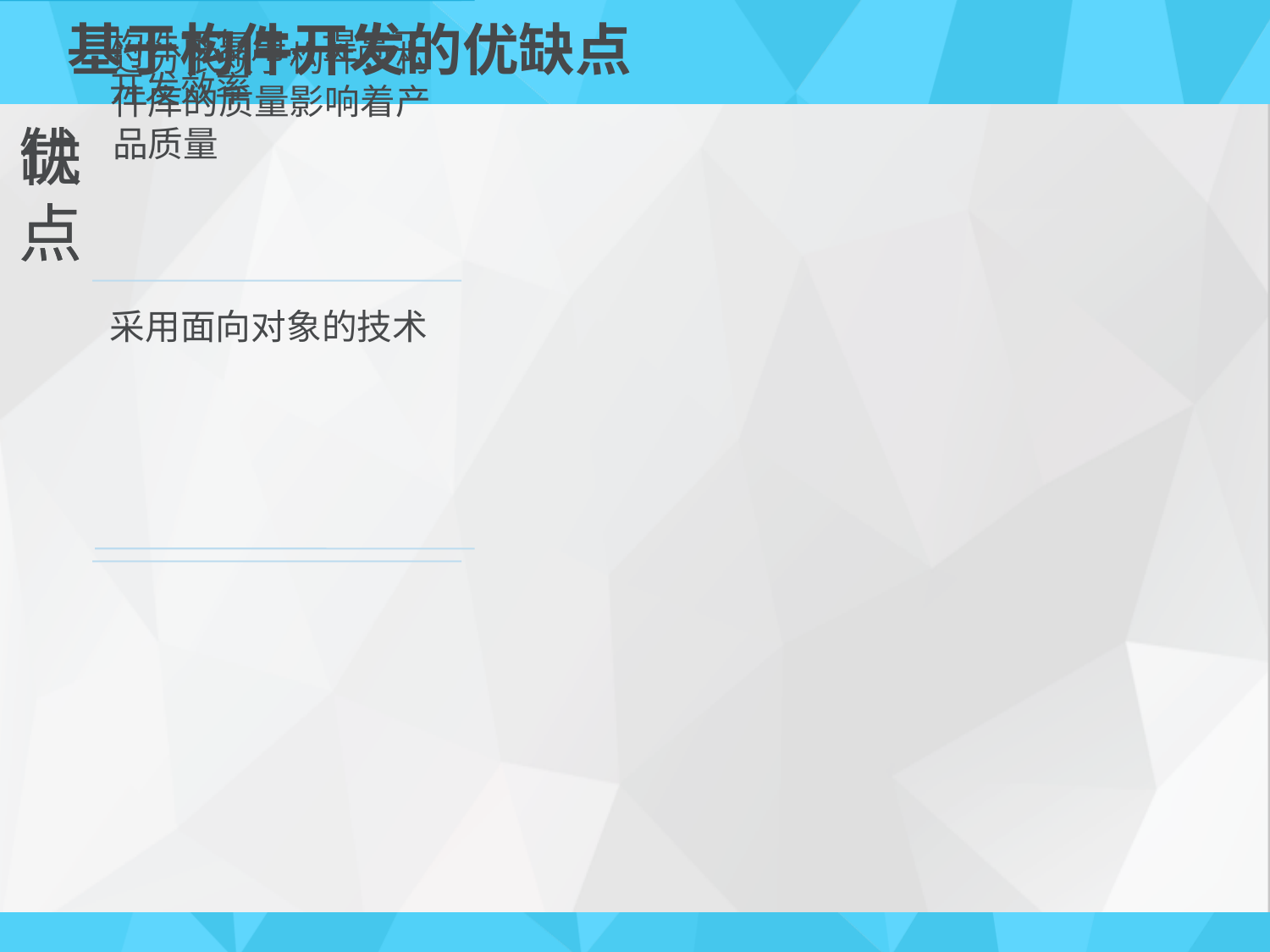

# 基于构件开发的优缺点

优点
构件可复用，提高了开发效率
采用面向对象的技术

缺点
过分依赖于构件，构件库的质量影响着产品质量